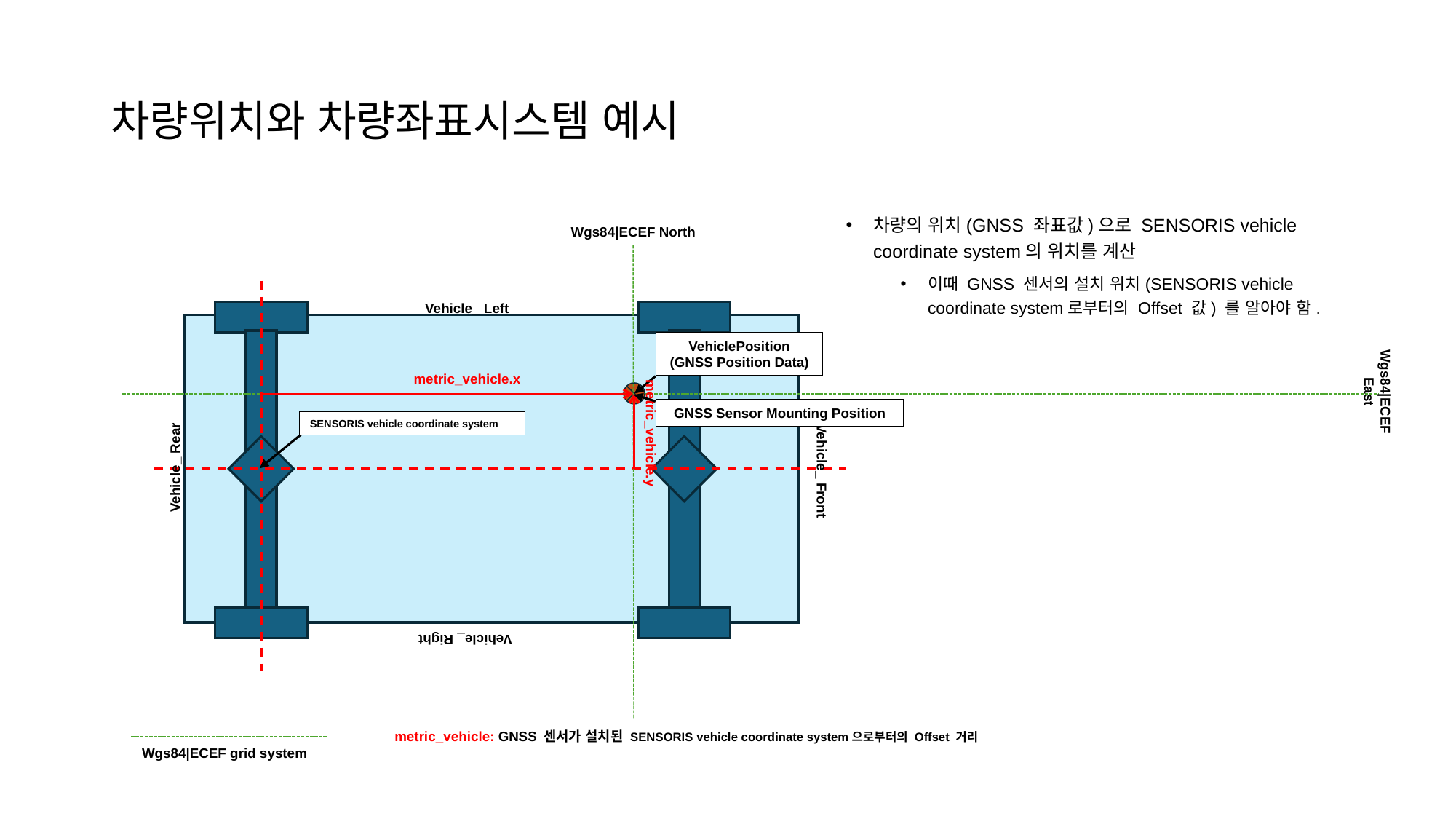

# 차량위치와 차량좌표시스템 예시
차량의 위치(GNSS 좌표값)으로 SENSORIS vehicle coordinate system의 위치를 계산
이때 GNSS 센서의 설치 위치(SENSORIS vehicle coordinate system로부터의 Offset 값) 를 알아야 함.
Wgs84|ECEF North

Vehicle_ Left
VehiclePosition
(GNSS Position Data)
metric_vehicle.x
Wgs84|ECEF East

GNSS Sensor Mounting Position
metric_vehicle.y
Vehicle_ Rear
Vehicle_ Front
Vehicle_ Right

SENSORIS vehicle coordinate system

metric_vehicle: GNSS 센서가 설치된 SENSORIS vehicle coordinate system으로부터의 Offset 거리

Wgs84|ECEF grid system